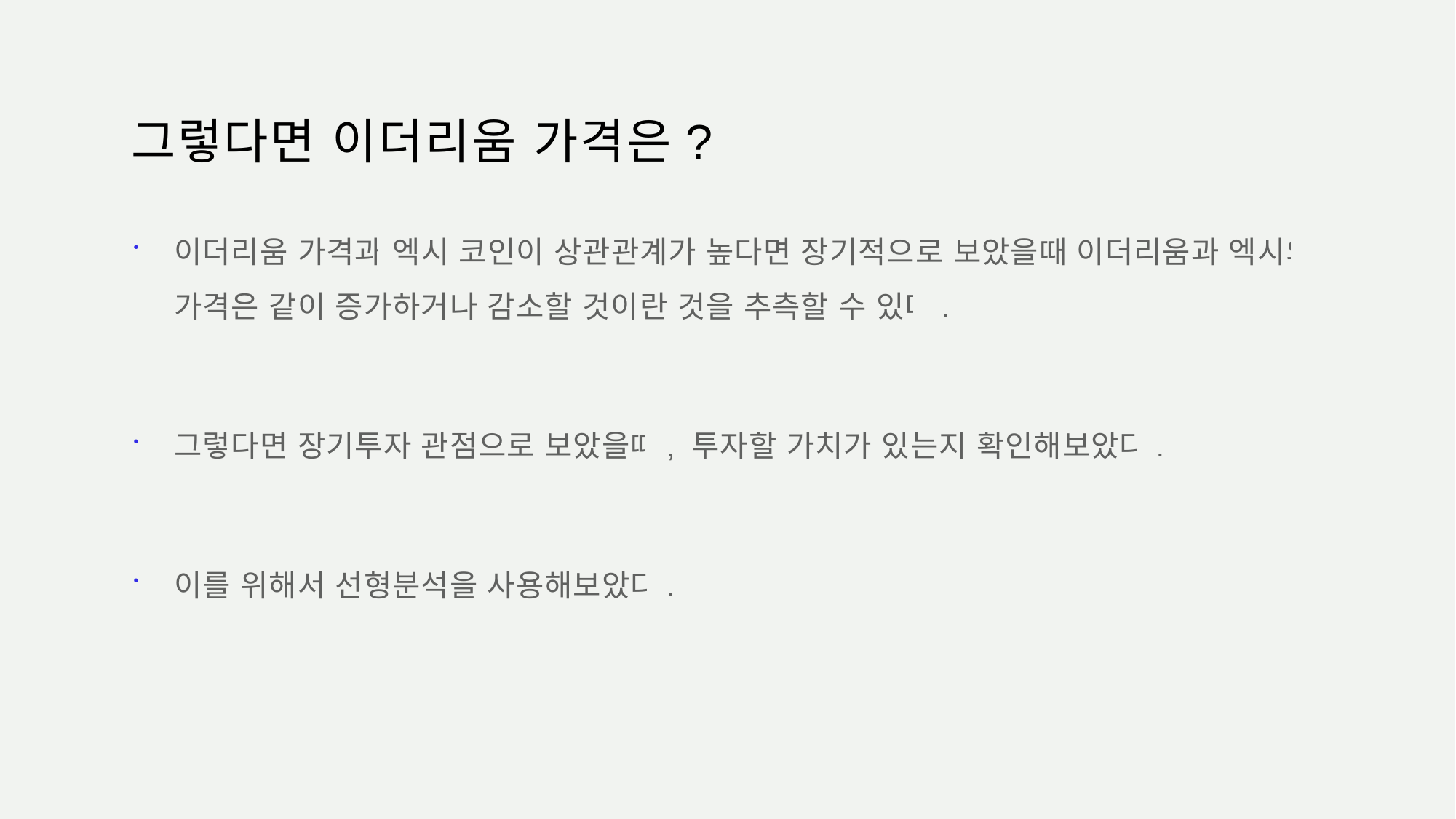

# 그렇다면 이더리움 가격은?
이더리움 가격과 엑시 코인이 상관관계가 높다면 장기적으로 보았을때 이더리움과 엑시의 가격은 같이 증가하거나 감소할 것이란 것을 추측할 수 있다.

그렇다면 장기투자 관점으로 보았을때, 투자할 가치가 있는지 확인해보았다.

이를 위해서 선형분석을 사용해보았다.